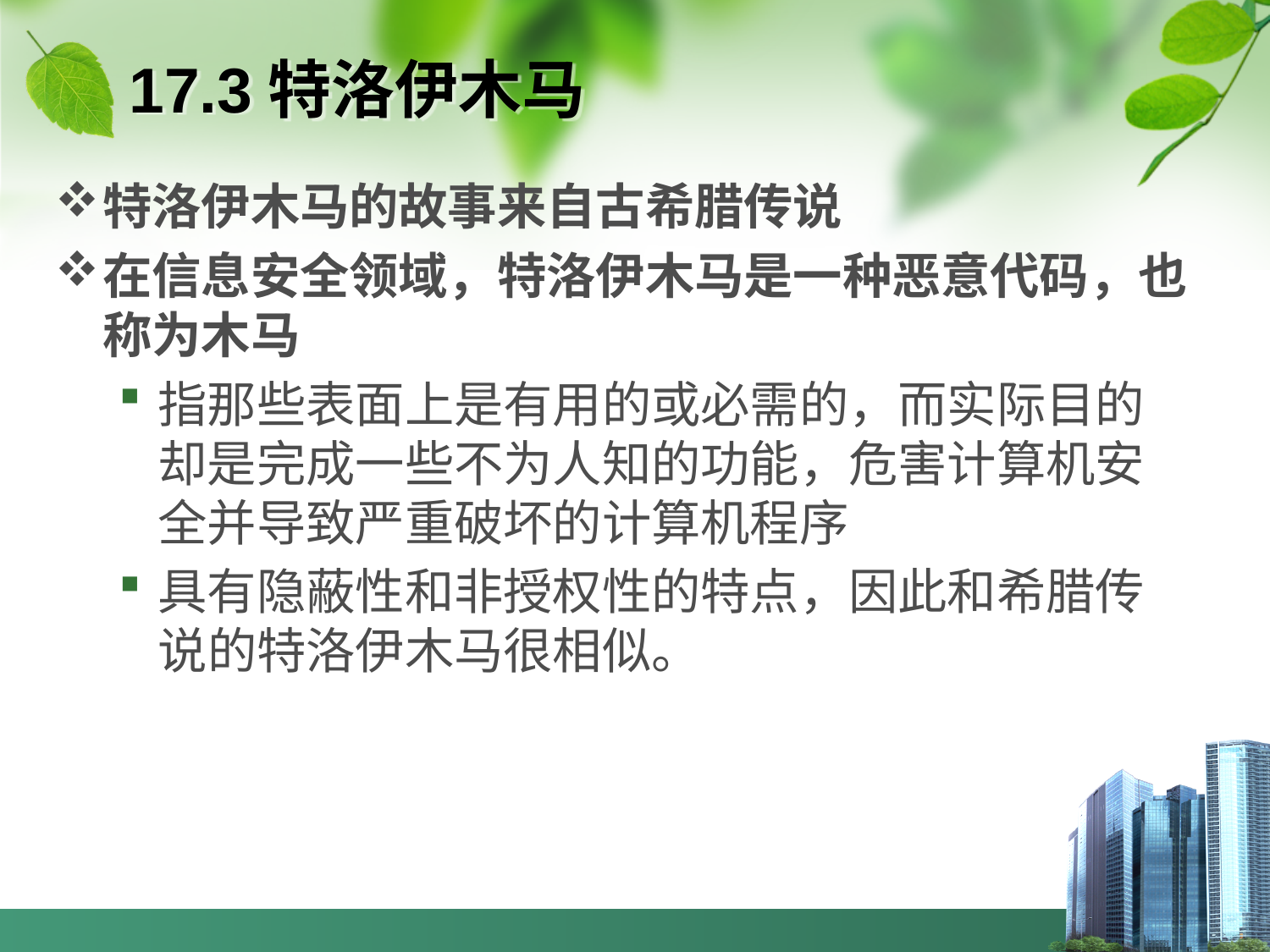

# 17.3特洛伊木马
特洛伊木马的故事来自古希腊传说
在信息安全领域，特洛伊木马是一种恶意代码，也称为木马
指那些表面上是有用的或必需的，而实际目的却是完成一些不为人知的功能，危害计算机安全并导致严重破坏的计算机程序
具有隐蔽性和非授权性的特点，因此和希腊传说的特洛伊木马很相似。